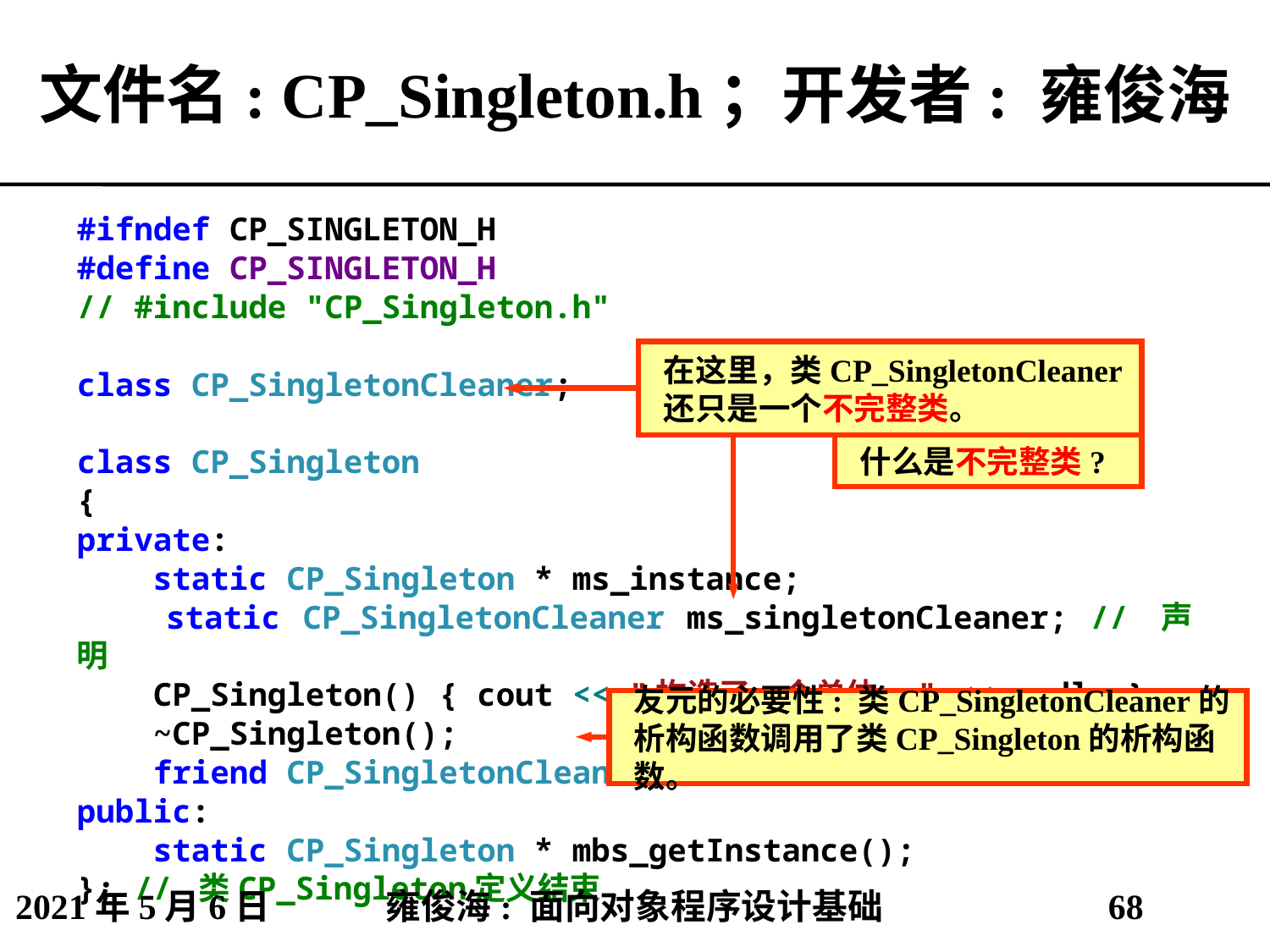

# 文件名: CP_Singleton.h；开发者: 雍俊海

#ifndef CP_SINGLETON_H
#define CP_SINGLETON_H
// #include "CP_Singleton.h"

class CP_SingletonCleaner;

class CP_Singleton
{
private:
    static CP_Singleton * ms_instance;
    static CP_SingletonCleaner ms_singletonCleaner; // 声明
    CP_Singleton() { cout << "构造了一个单体。" << endl; }
    ~CP_Singleton();
    friend CP_SingletonCleaner;
public:
    static CP_Singleton * mbs_getInstance();
}; // 类CP_Singleton定义结束
在这里，类CP_SingletonCleaner还只是一个不完整类。
什么是不完整类?
友元的必要性: 类CP_SingletonCleaner的析构函数调用了类CP_Singleton的析构函数。
2021年5月6日
雍俊海: 面向对象程序设计基础
68